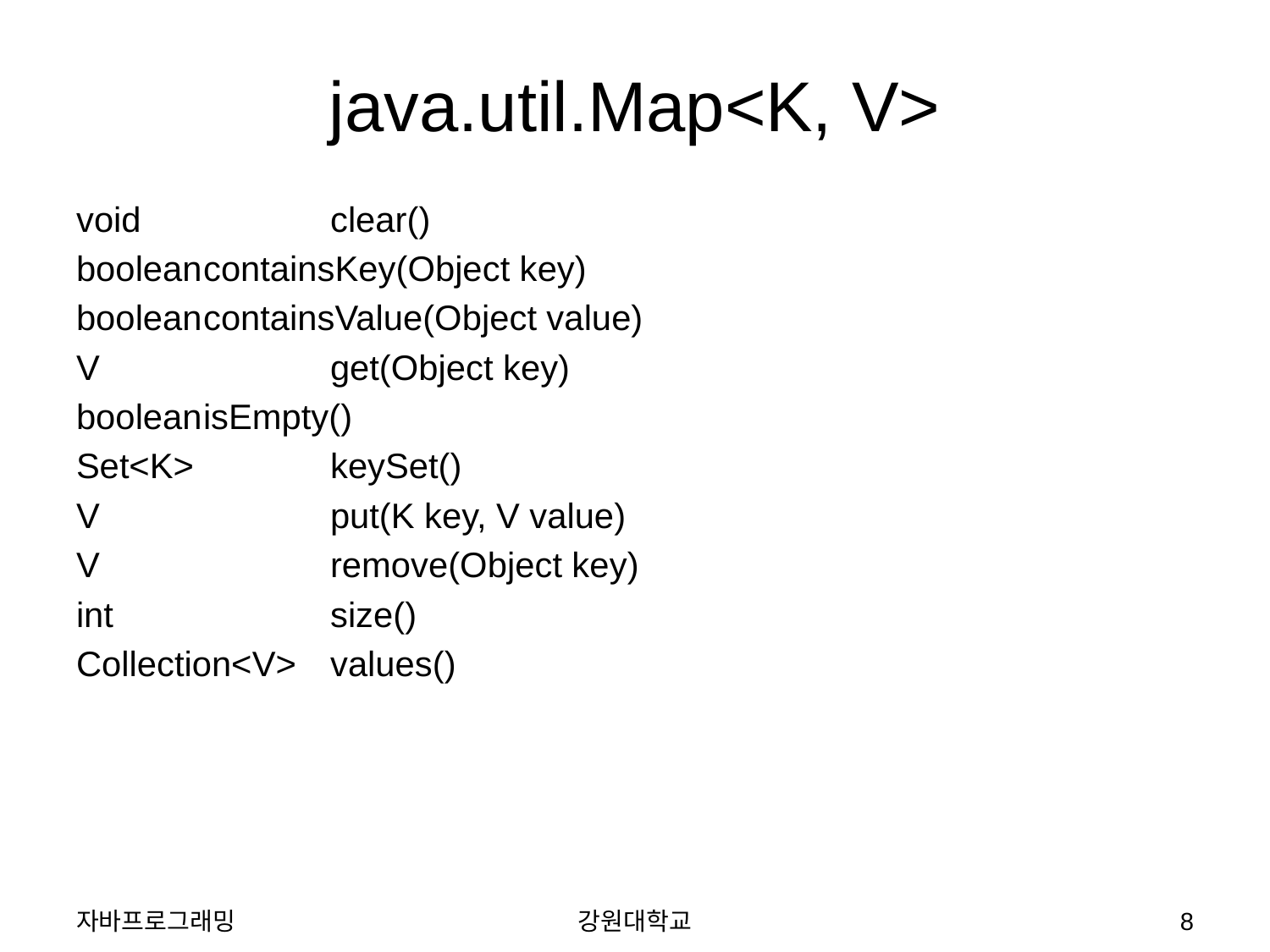

# java.util.Map<K, V>
void		clear()
boolean	containsKey(Object key)
boolean	containsValue(Object value)
V		get(Object key)
boolean	isEmpty()
Set<K>		keySet()
V		put(K key, V value)
V		remove(Object key)
int		size()
Collection<V>	values()
자바프로그래밍
강원대학교
8